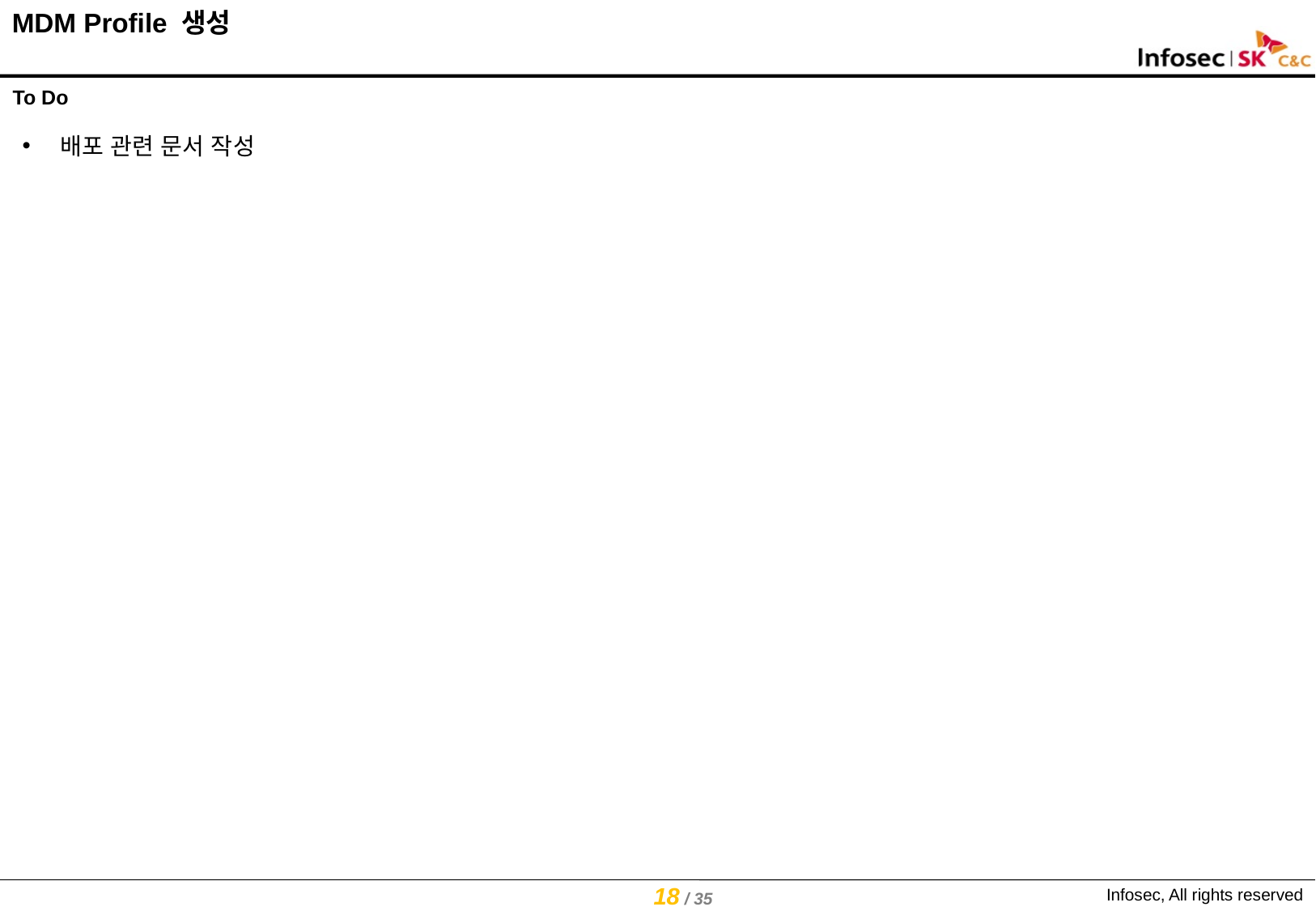

# To Do
배포 관련 문서 작성